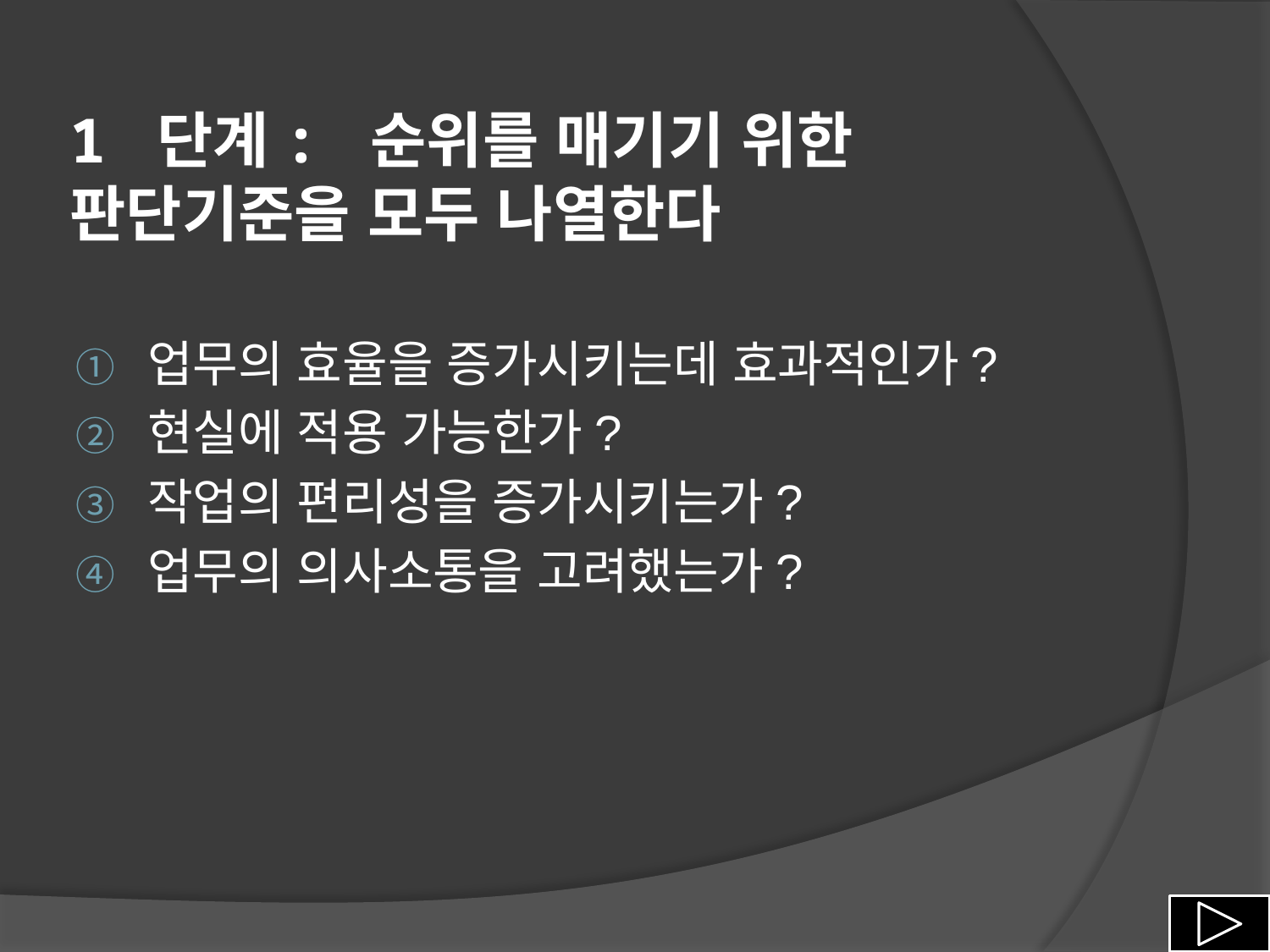

# 1 단계: 순위를 매기기 위한 판단기준을 모두 나열한다
업무의 효율을 증가시키는데 효과적인가?
현실에 적용 가능한가?
작업의 편리성을 증가시키는가?
업무의 의사소통을 고려했는가?